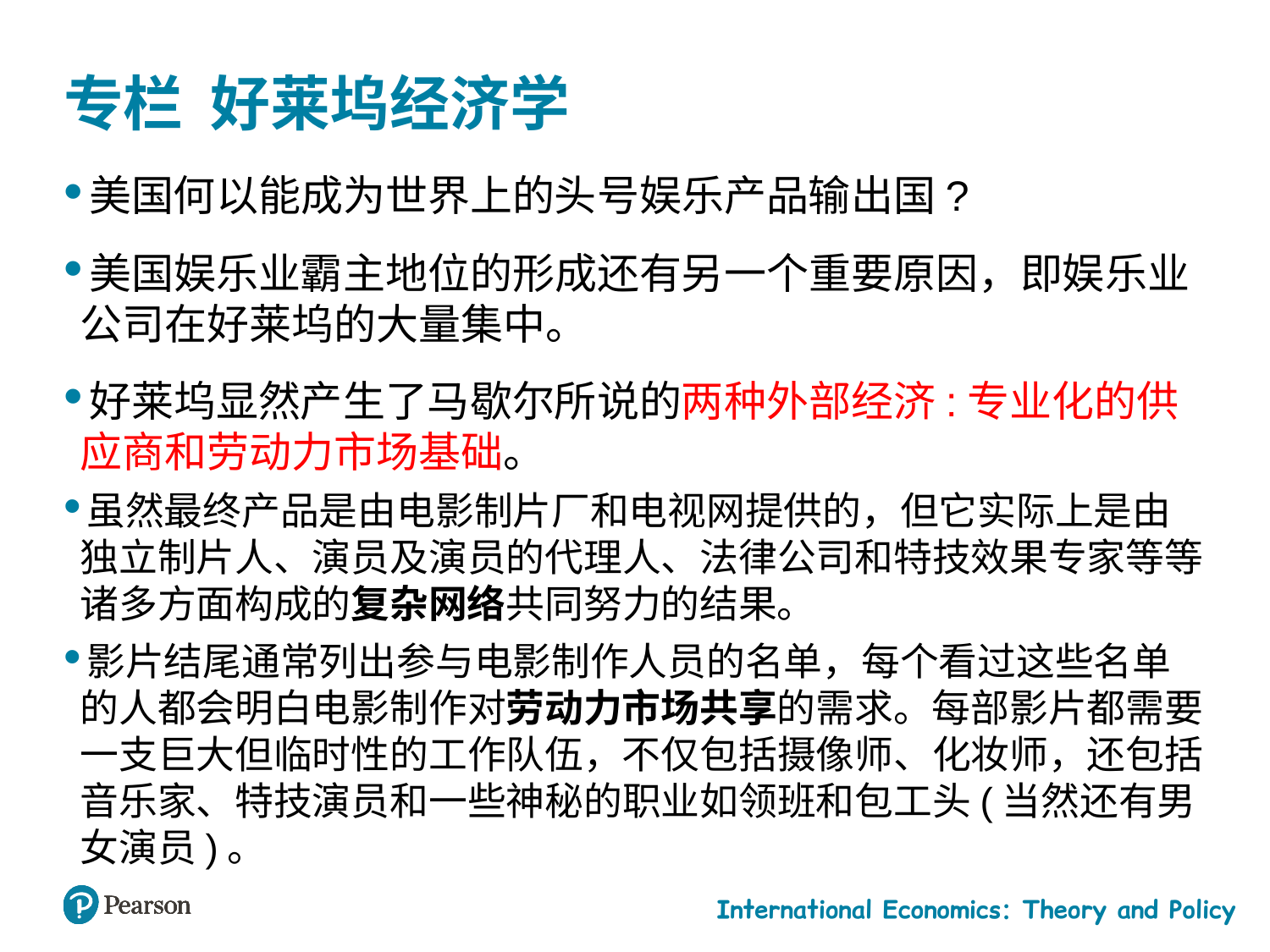

# 专栏  好莱坞经济学
美国何以能成为世界上的头号娱乐产品输出国?
美国娱乐业霸主地位的形成还有另一个重要原因，即娱乐业公司在好莱坞的大量集中。
好莱坞显然产生了马歇尔所说的两种外部经济:专业化的供应商和劳动力市场基础。
虽然最终产品是由电影制片厂和电视网提供的，但它实际上是由独立制片人、演员及演员的代理人、法律公司和特技效果专家等等诸多方面构成的复杂网络共同努力的结果。
影片结尾通常列出参与电影制作人员的名单，每个看过这些名单的人都会明白电影制作对劳动力市场共享的需求。每部影片都需要一支巨大但临时性的工作队伍，不仅包括摄像师、化妆师，还包括音乐家、特技演员和一些神秘的职业如领班和包工头(当然还有男女演员)。